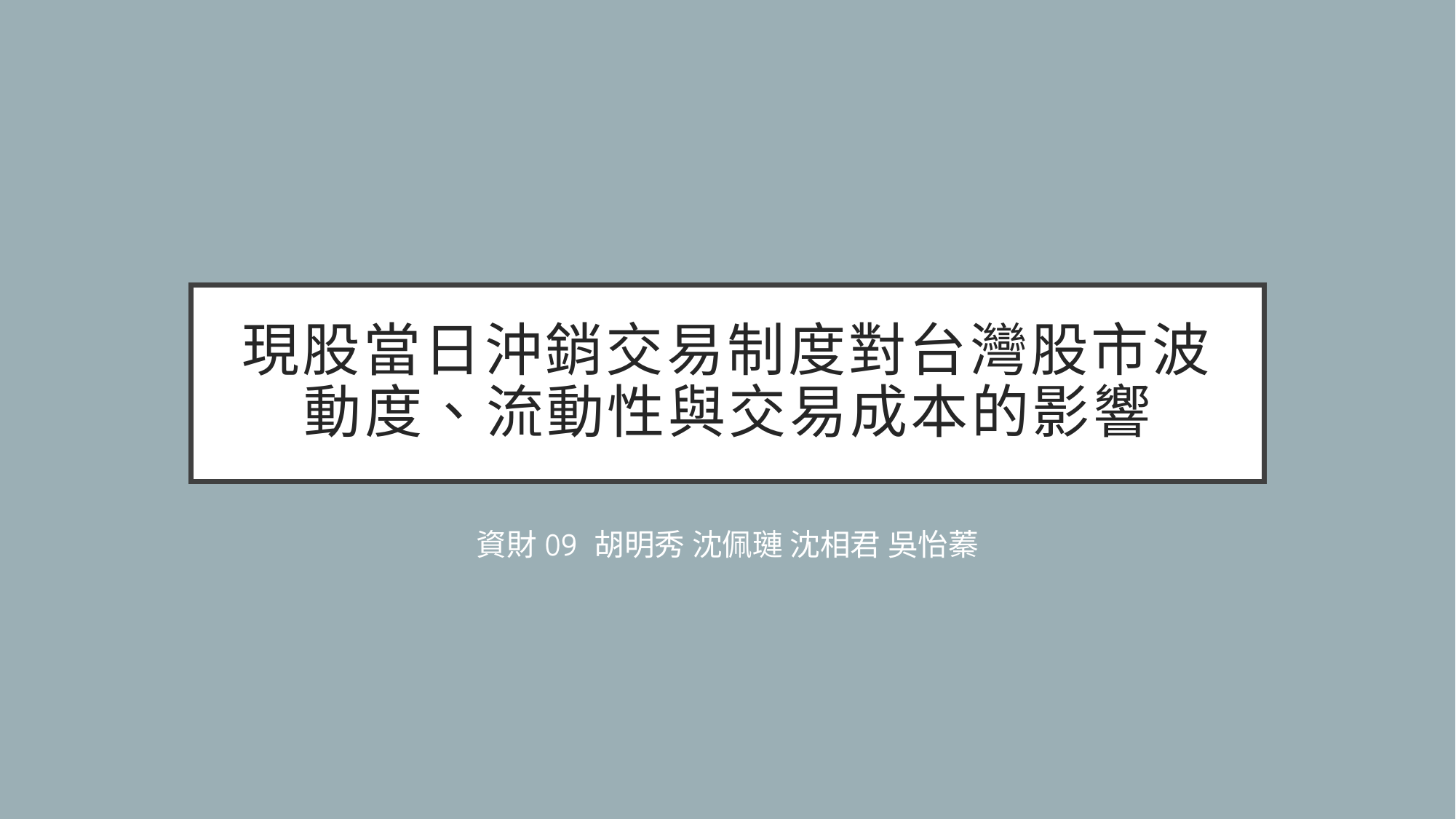

# 現股當日沖銷交易制度對台灣股市波動度、流動性與交易成本的影響
資財09 胡明秀 沈佩璉 沈相君 吳怡蓁